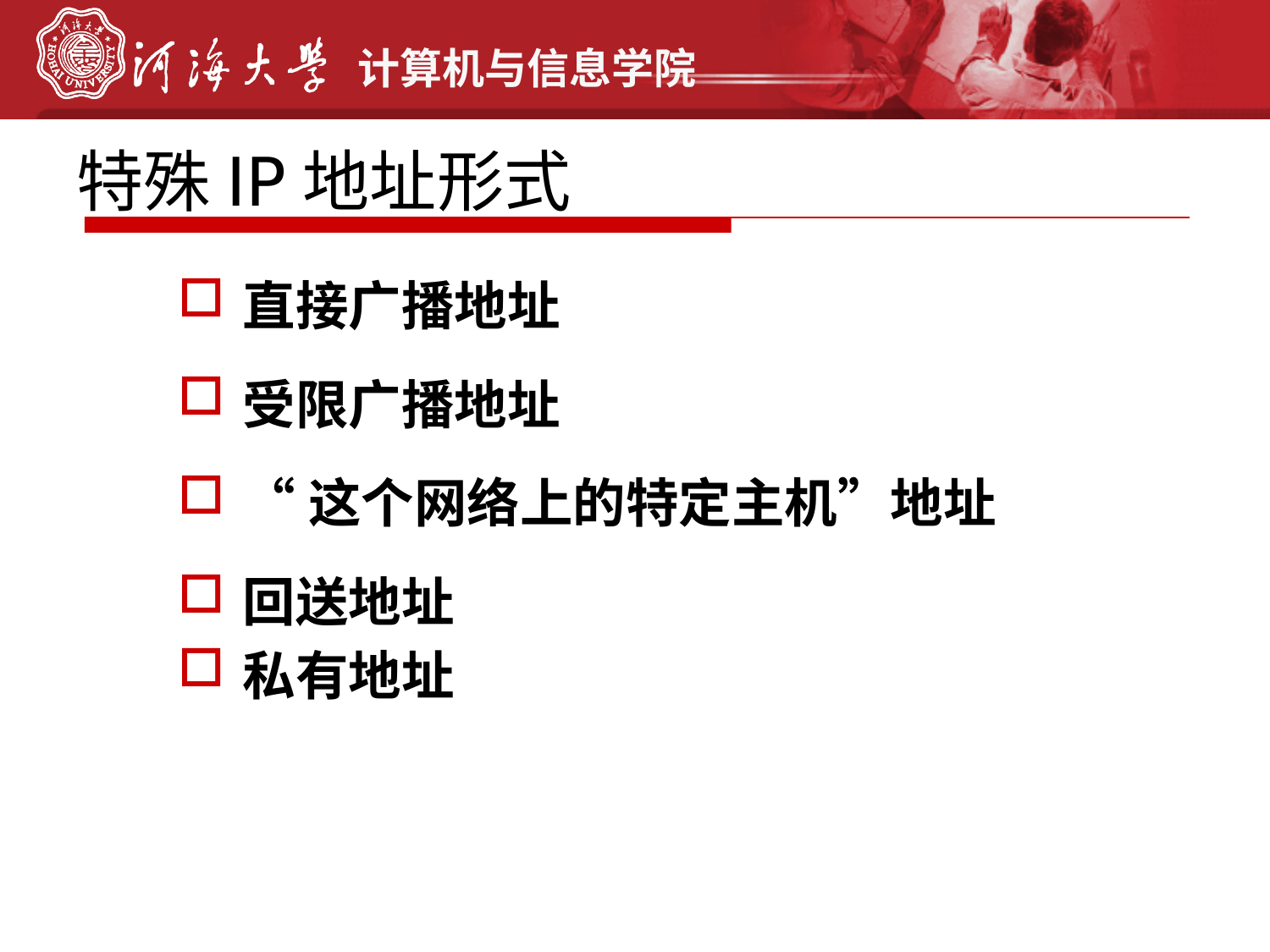

# 特殊IP地址形式
直接广播地址

受限广播地址

“这个网络上的特定主机”地址

回送地址
私有地址
21